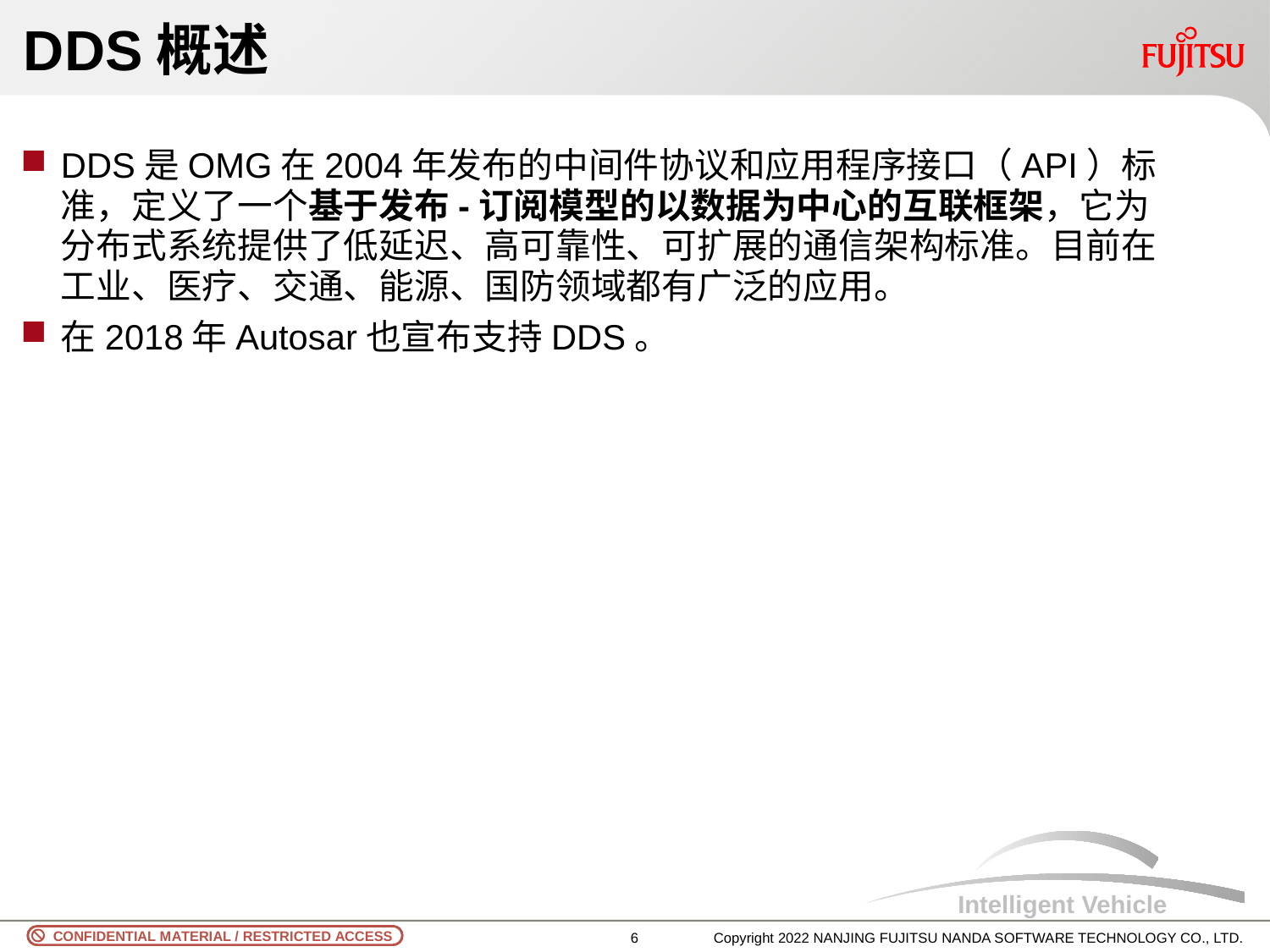

# DDS概述
DDS是OMG在2004年发布的中间件协议和应用程序接口（API）标准，定义了一个基于发布-订阅模型的以数据为中心的互联框架，它为分布式系统提供了低延迟、高可靠性、可扩展的通信架构标准。目前在工业、医疗、交通、能源、国防领域都有广泛的应用。
在2018年Autosar也宣布支持DDS。
6
Copyright 2022 NANJING FUJITSU NANDA SOFTWARE TECHNOLOGY CO., LTD.